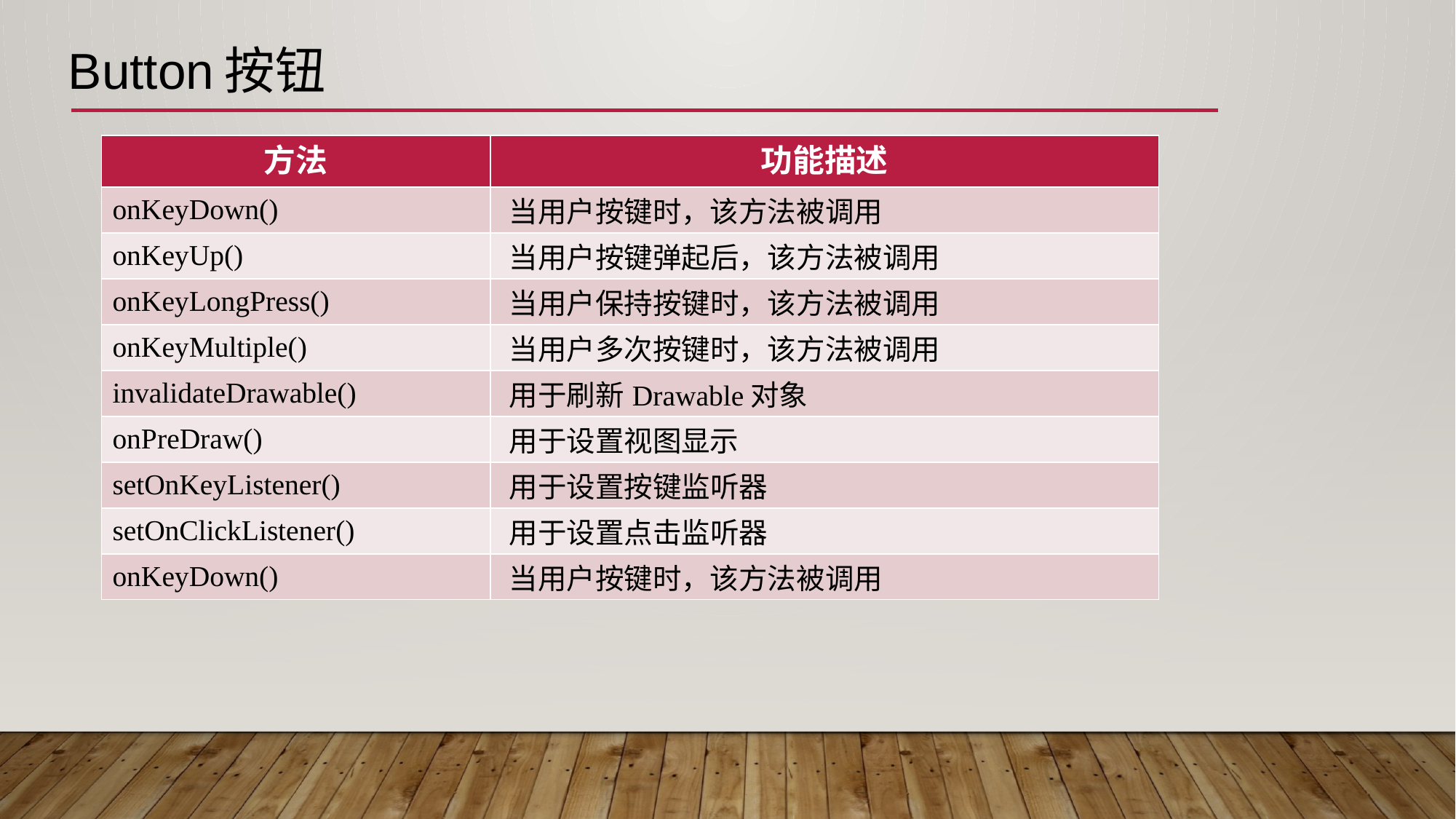

# Button按钮
| 方法 | 功能描述 |
| --- | --- |
| onKeyDown() | 当用户按键时，该方法被调用 |
| onKeyUp() | 当用户按键弹起后，该方法被调用 |
| onKeyLongPress() | 当用户保持按键时，该方法被调用 |
| onKeyMultiple() | 当用户多次按键时，该方法被调用 |
| invalidateDrawable() | 用于刷新Drawable对象 |
| onPreDraw() | 用于设置视图显示 |
| setOnKeyListener() | 用于设置按键监听器 |
| setOnClickListener() | 用于设置点击监听器 |
| onKeyDown() | 当用户按键时，该方法被调用 |